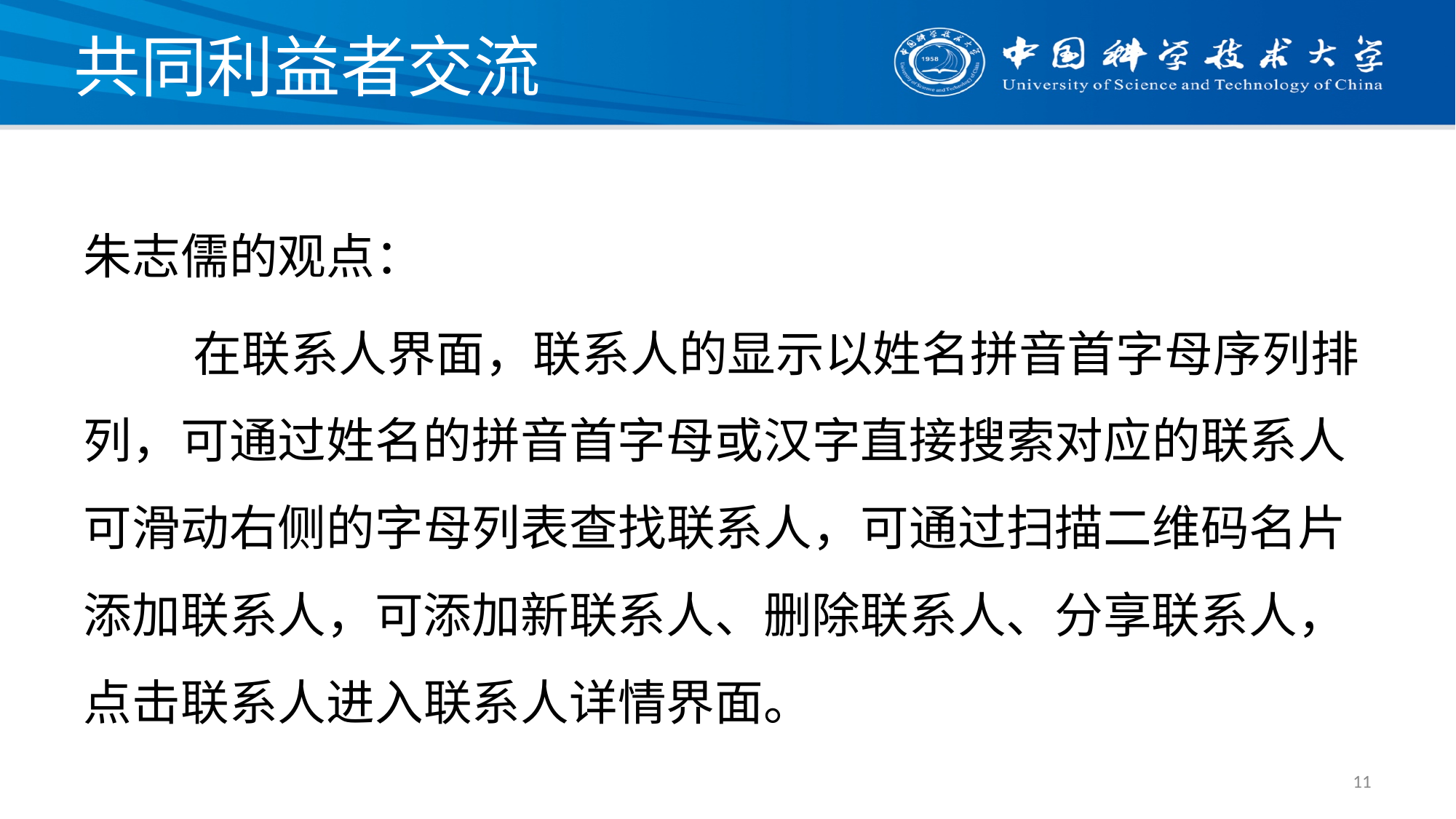

# 共同利益者交流
朱志儒的观点：
         在联系人界面，联系人的显示以姓名拼音首字母序列排列，可通过姓名的拼音首字母或汉字直接搜索对应的联系人可滑动右侧的字母列表查找联系人，可通过扫描二维码名片添加联系人，可添加新联系人、删除联系人、分享联系人，点击联系人进入联系人详情界面。
11